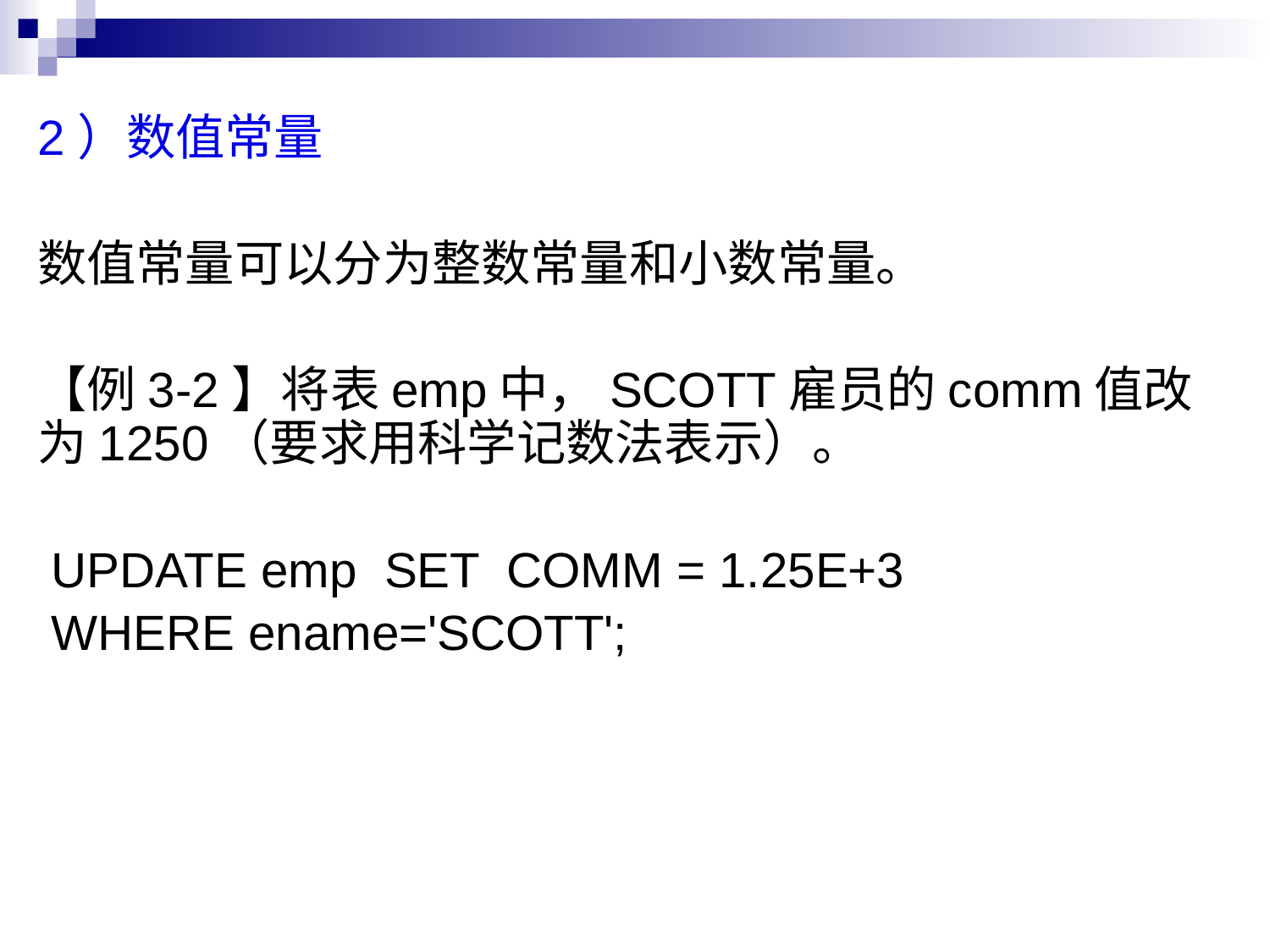

2）数值常量

数值常量可以分为整数常量和小数常量。

【例3-2】将表emp中，SCOTT雇员的comm值改为1250（要求用科学记数法表示）。

 UPDATE emp  SET  COMM = 1.25E+3
 WHERE ename='SCOTT';